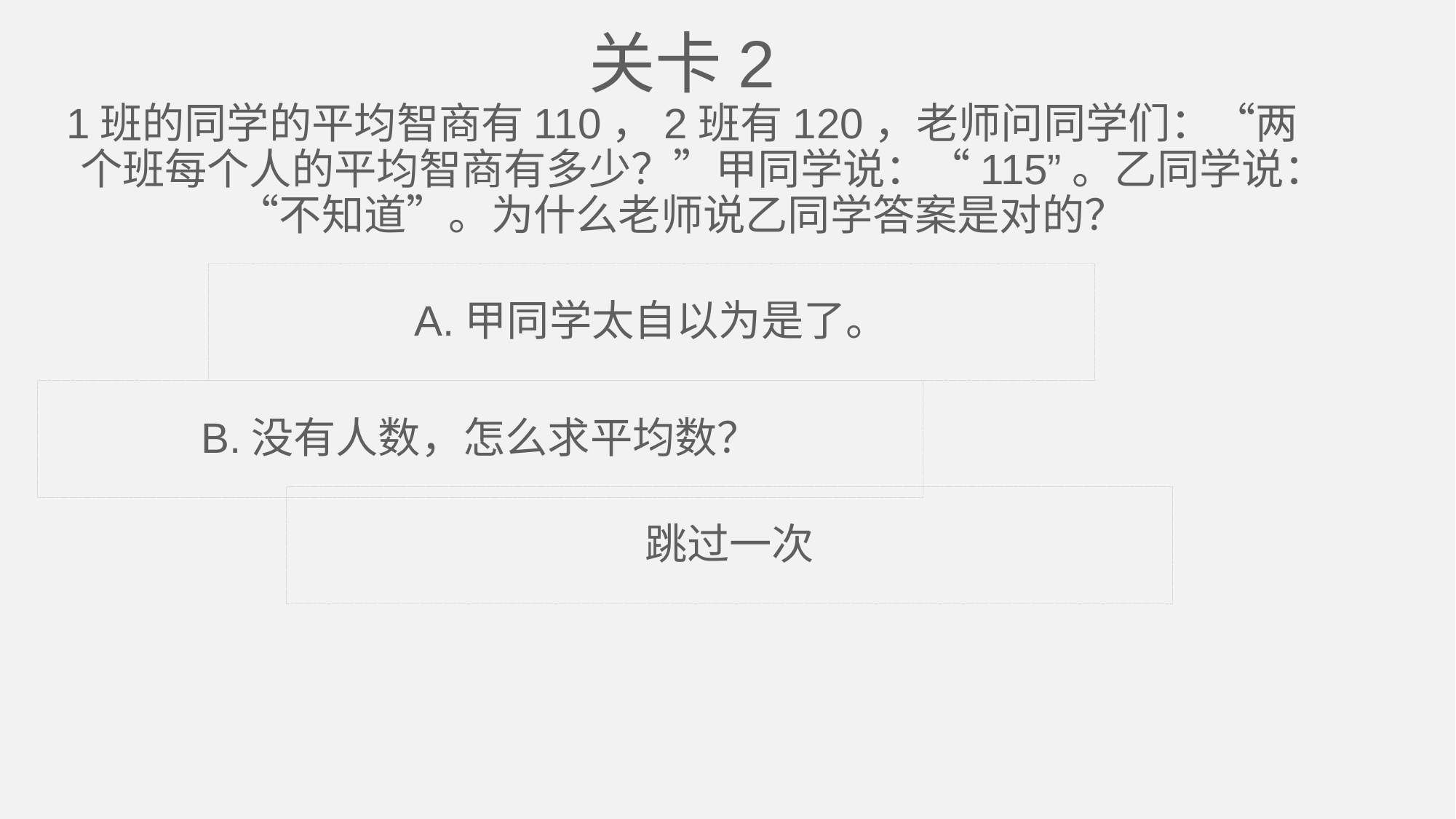

关卡2
1班的同学的平均智商有110，2班有120，老师问同学们：“两个班每个人的平均智商有多少？”甲同学说：“115”。乙同学说：“不知道”。为什么老师说乙同学答案是对的？
A.甲同学太自以为是了。
B.没有人数，怎么求平均数？
跳过一次